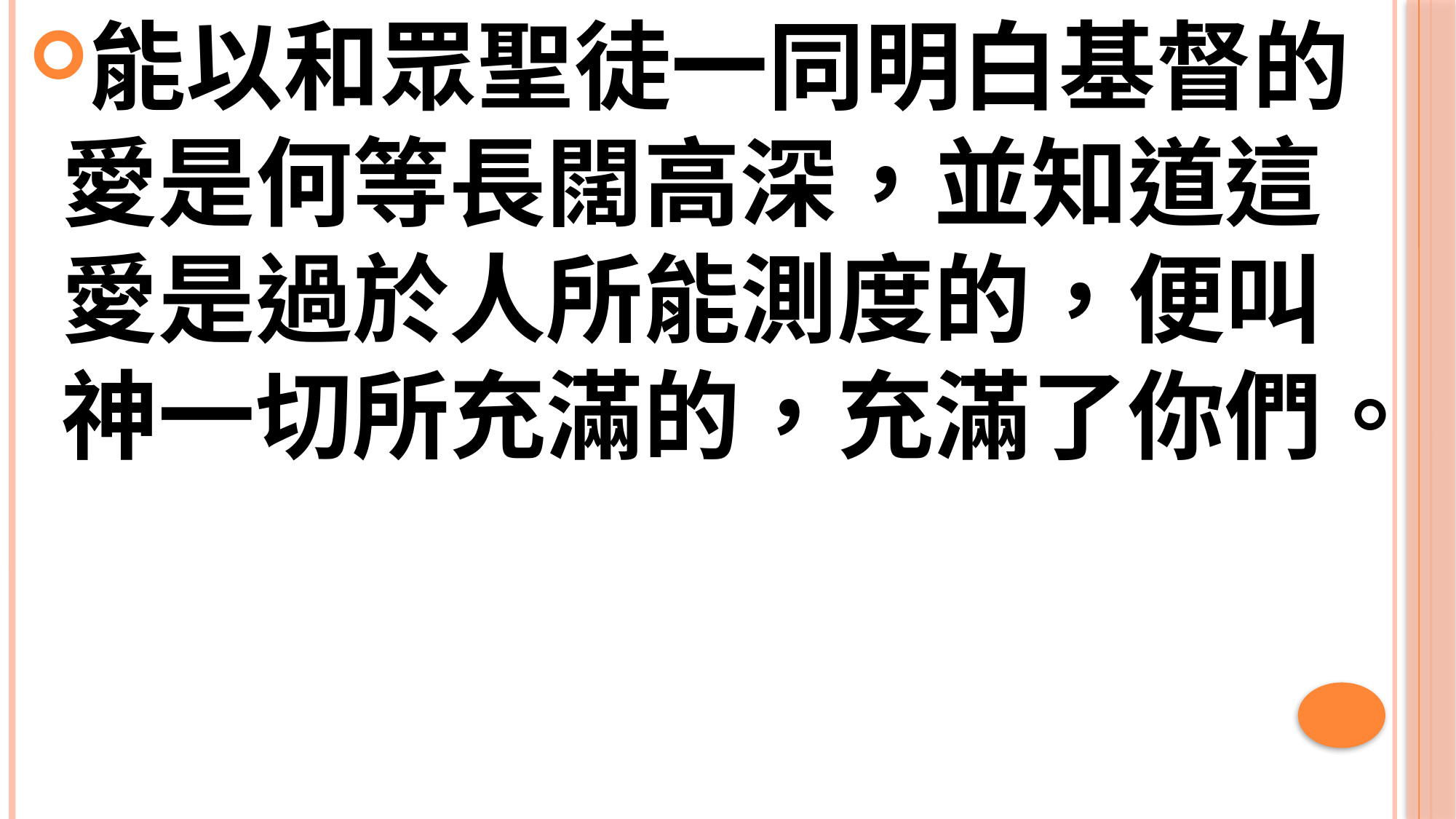

能以和眾聖徒一同明白基督的愛是何等長闊高深，並知道這愛是過於人所能測度的，便叫神一切所充滿的，充滿了你們。